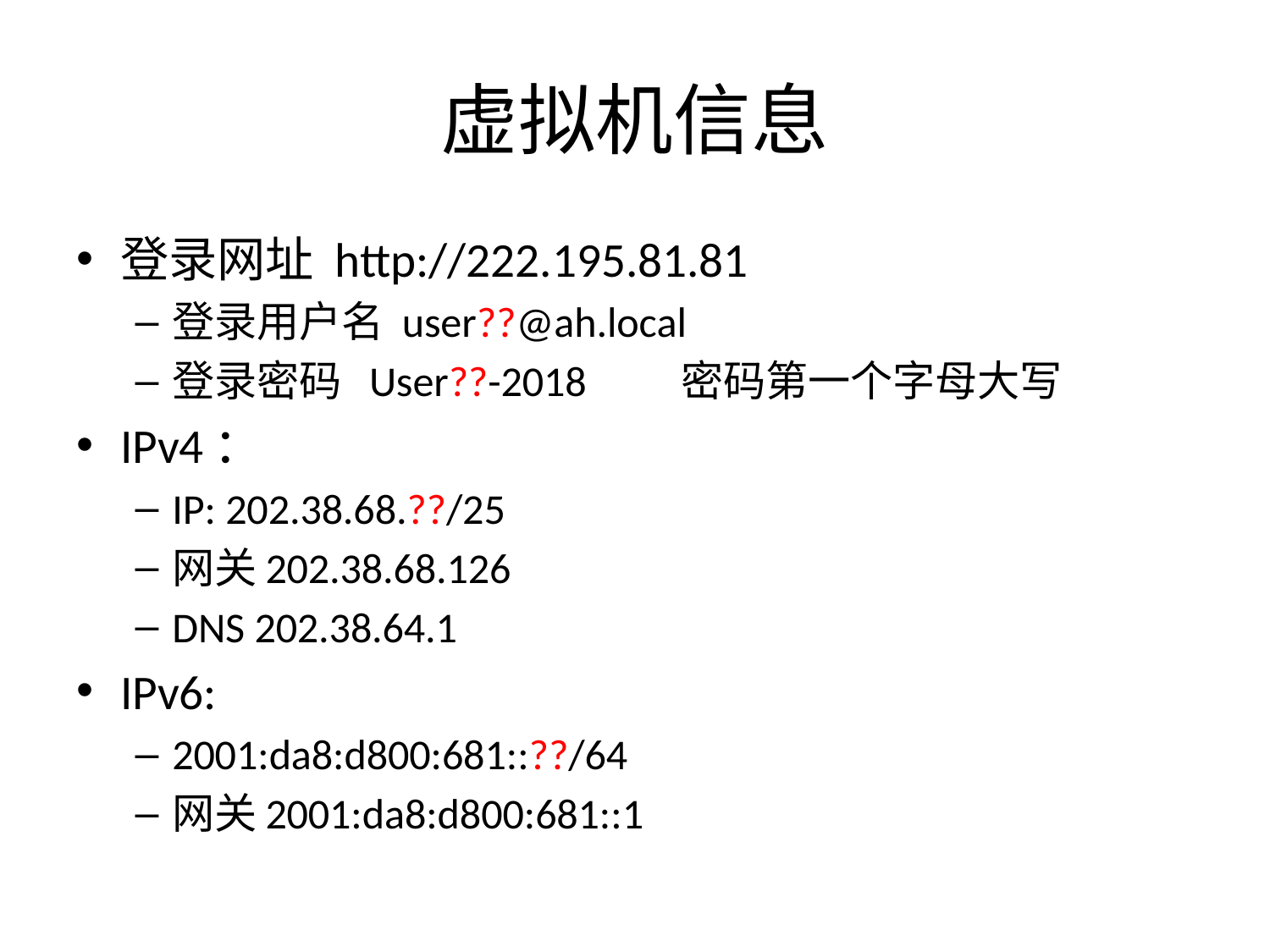

# 虚拟机信息
登录网址 http://222.195.81.81
登录用户名 user??@ah.local
登录密码  User??-2018         密码第一个字母大写
IPv4：
IP: 202.38.68.??/25
网关202.38.68.126
DNS 202.38.64.1
IPv6:
2001:da8:d800:681::??/64
网关2001:da8:d800:681::1